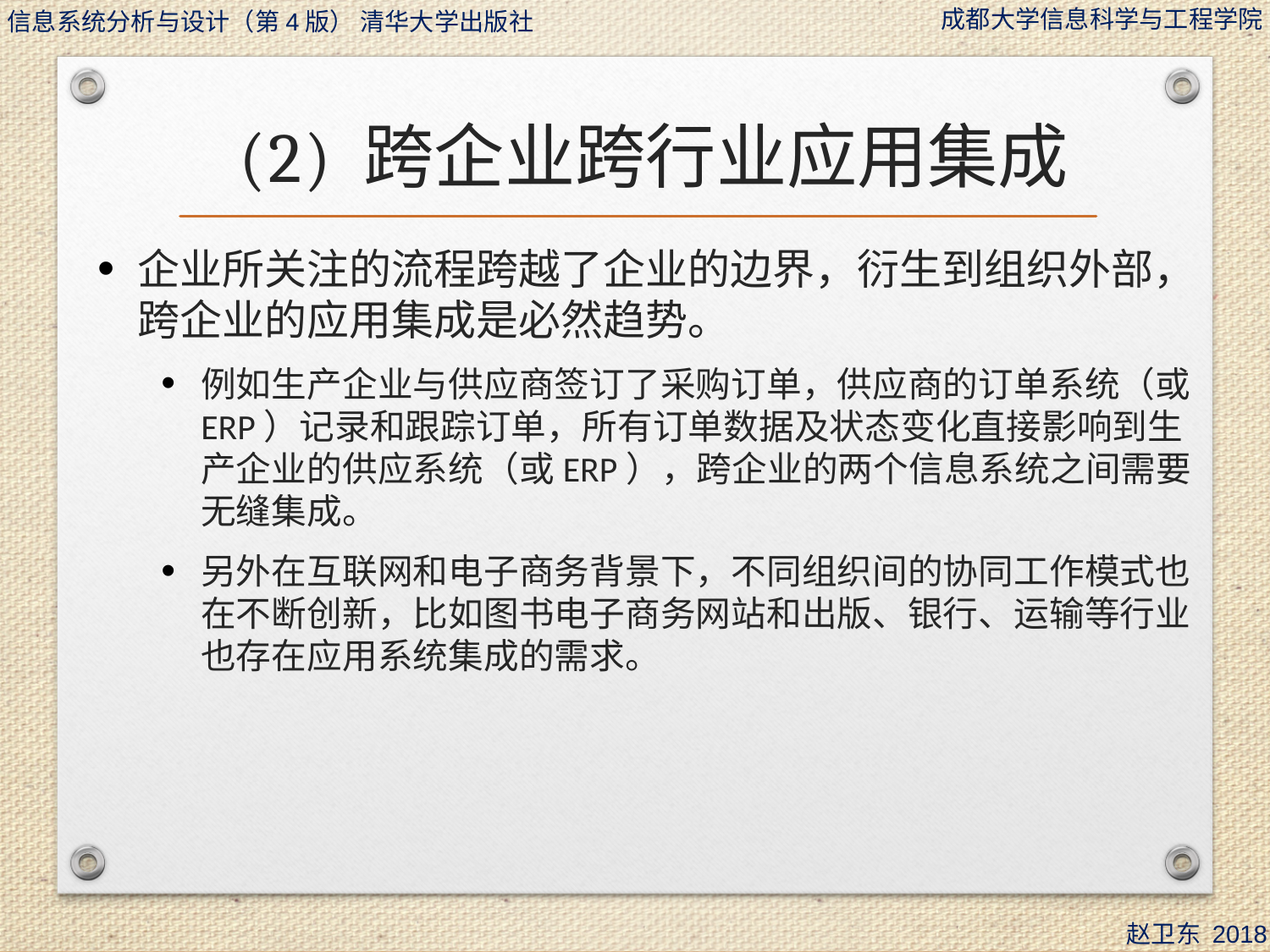

# (2) 跨企业跨行业应用集成
企业所关注的流程跨越了企业的边界，衍生到组织外部，跨企业的应用集成是必然趋势。
例如生产企业与供应商签订了采购订单，供应商的订单系统（或ERP）记录和跟踪订单，所有订单数据及状态变化直接影响到生产企业的供应系统（或ERP），跨企业的两个信息系统之间需要无缝集成。
另外在互联网和电子商务背景下，不同组织间的协同工作模式也在不断创新，比如图书电子商务网站和出版、银行、运输等行业也存在应用系统集成的需求。